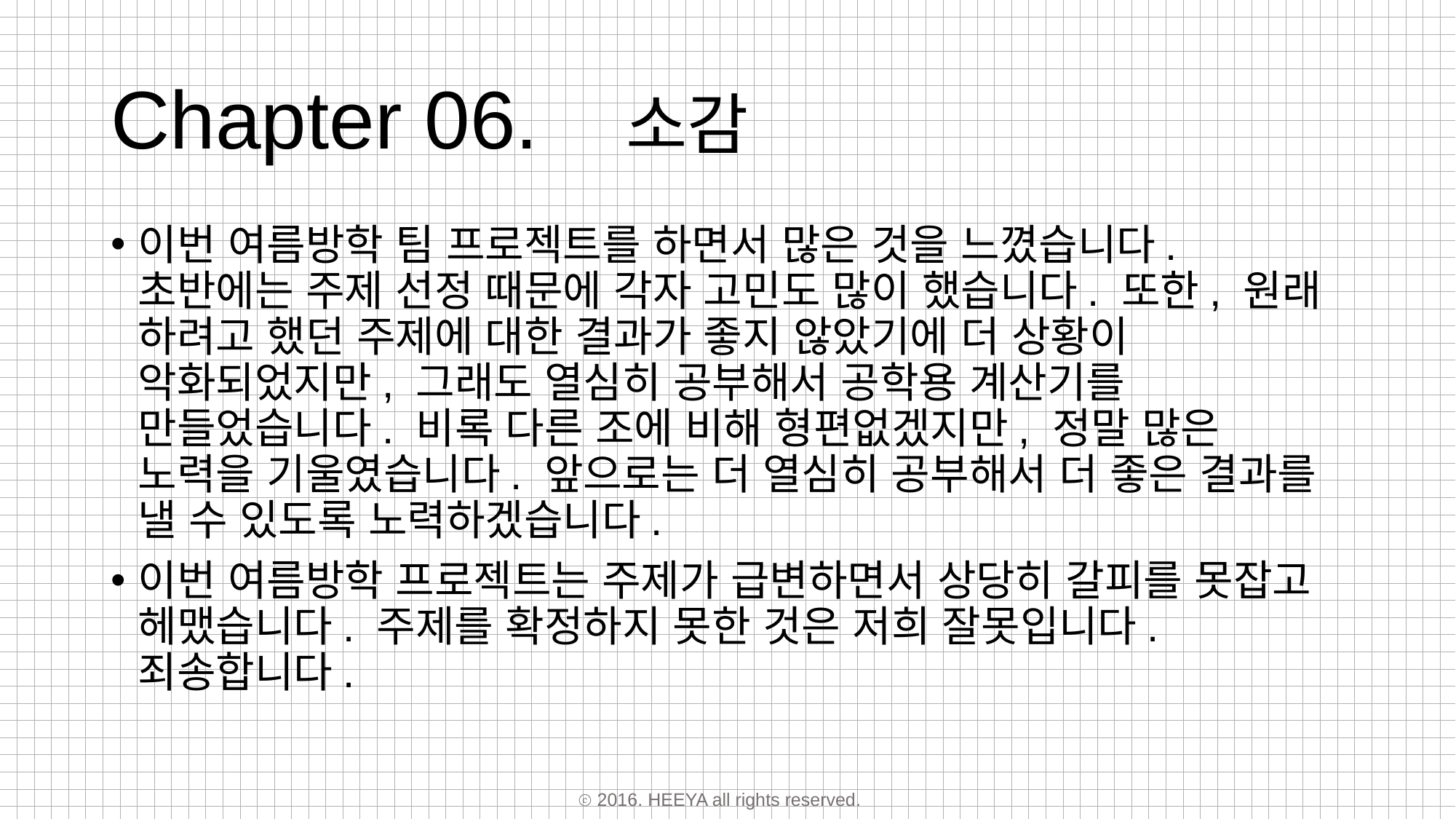

# Chapter 06.   소감
이번 여름방학 팀 프로젝트를 하면서 많은 것을 느꼈습니다. 초반에는 주제 선정 때문에 각자 고민도 많이 했습니다. 또한, 원래 하려고 했던 주제에 대한 결과가 좋지 않았기에 더 상황이 악화되었지만, 그래도 열심히 공부해서 공학용 계산기를 만들었습니다. 비록 다른 조에 비해 형편없겠지만, 정말 많은 노력을 기울였습니다. 앞으로는 더 열심히 공부해서 더 좋은 결과를 낼 수 있도록 노력하겠습니다.
이번 여름방학 프로젝트는 주제가 급변하면서 상당히 갈피를 못잡고 헤맸습니다. 주제를 확정하지 못한 것은 저희 잘못입니다. 죄송합니다.